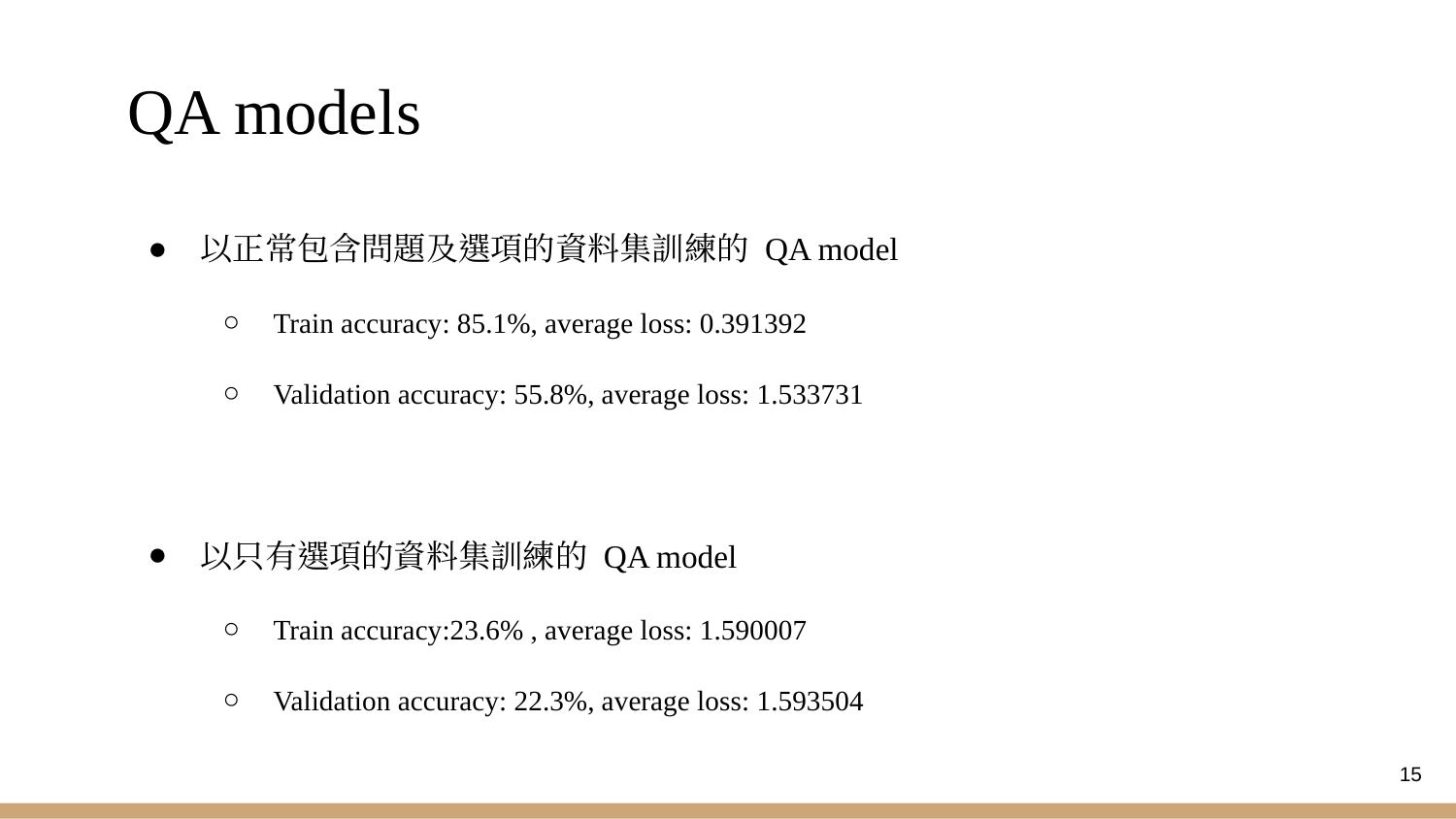

# QA models
以正常包含問題及選項的資料集訓練的 QA model
Train accuracy: 85.1%, average loss: 0.391392
Validation accuracy: 55.8%, average loss: 1.533731

以只有選項的資料集訓練的 QA model
Train accuracy:23.6% , average loss: 1.590007
Validation accuracy: 22.3%, average loss: 1.593504

15